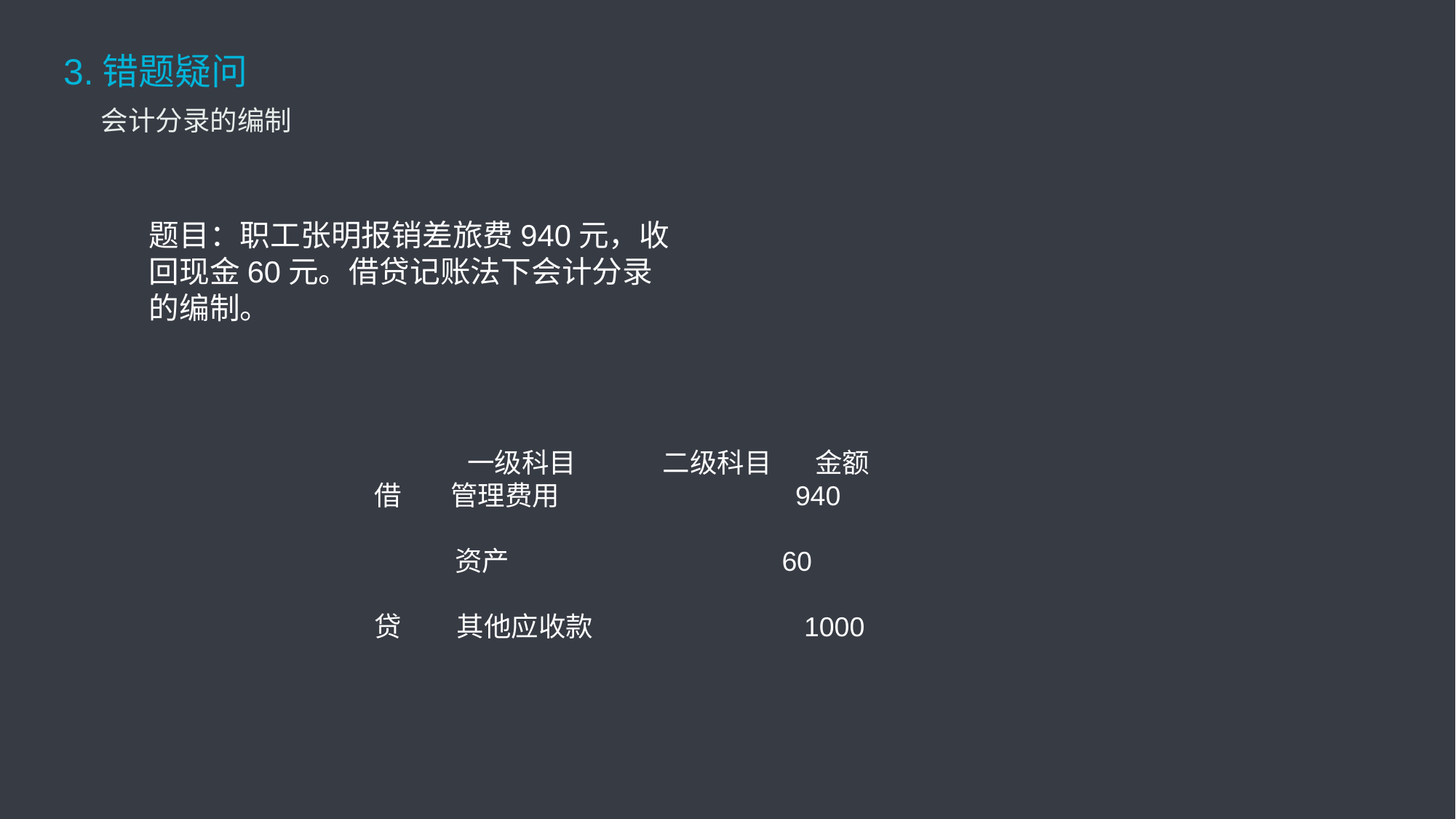

3.错题疑问
会计分录的编制
题目：职工张明报销差旅费940元，收回现金60元。借贷记账法下会计分录的编制。
              一级科目              二级科目       金额
借        管理费用                                     940

            资产                                           60

贷         其他应收款                                 1000